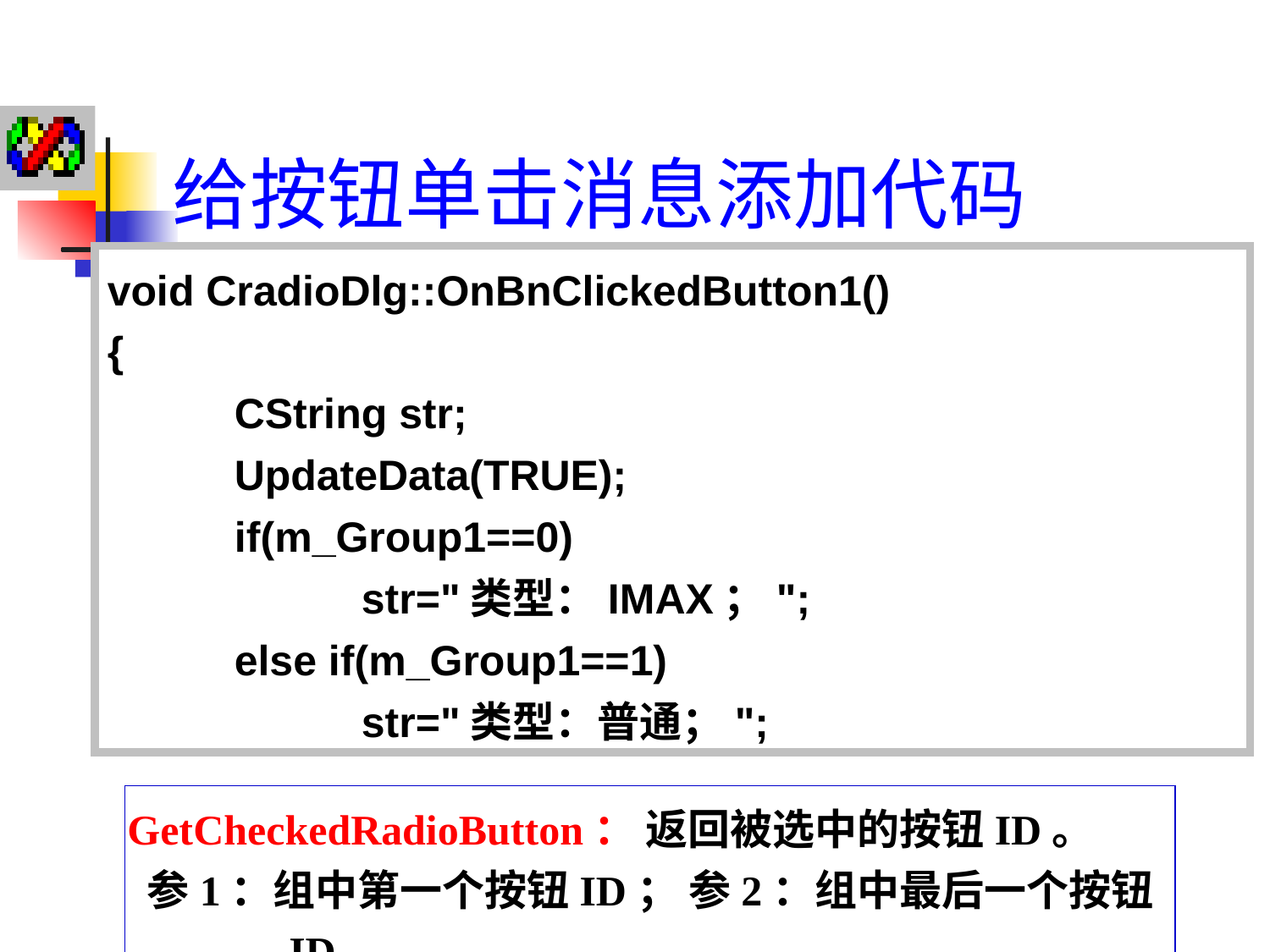

给按钮单击消息添加代码
void CradioDlg::OnBnClickedButton1()
{
	CString str;
	UpdateData(TRUE);
	if(m_Group1==0)
		str="类型：IMAX；";
	else if(m_Group1==1)
		str="类型：普通；";
GetCheckedRadioButton： 返回被选中的按钮ID。
 参1：组中第一个按钮ID； 参2：组中最后一个按钮ID。